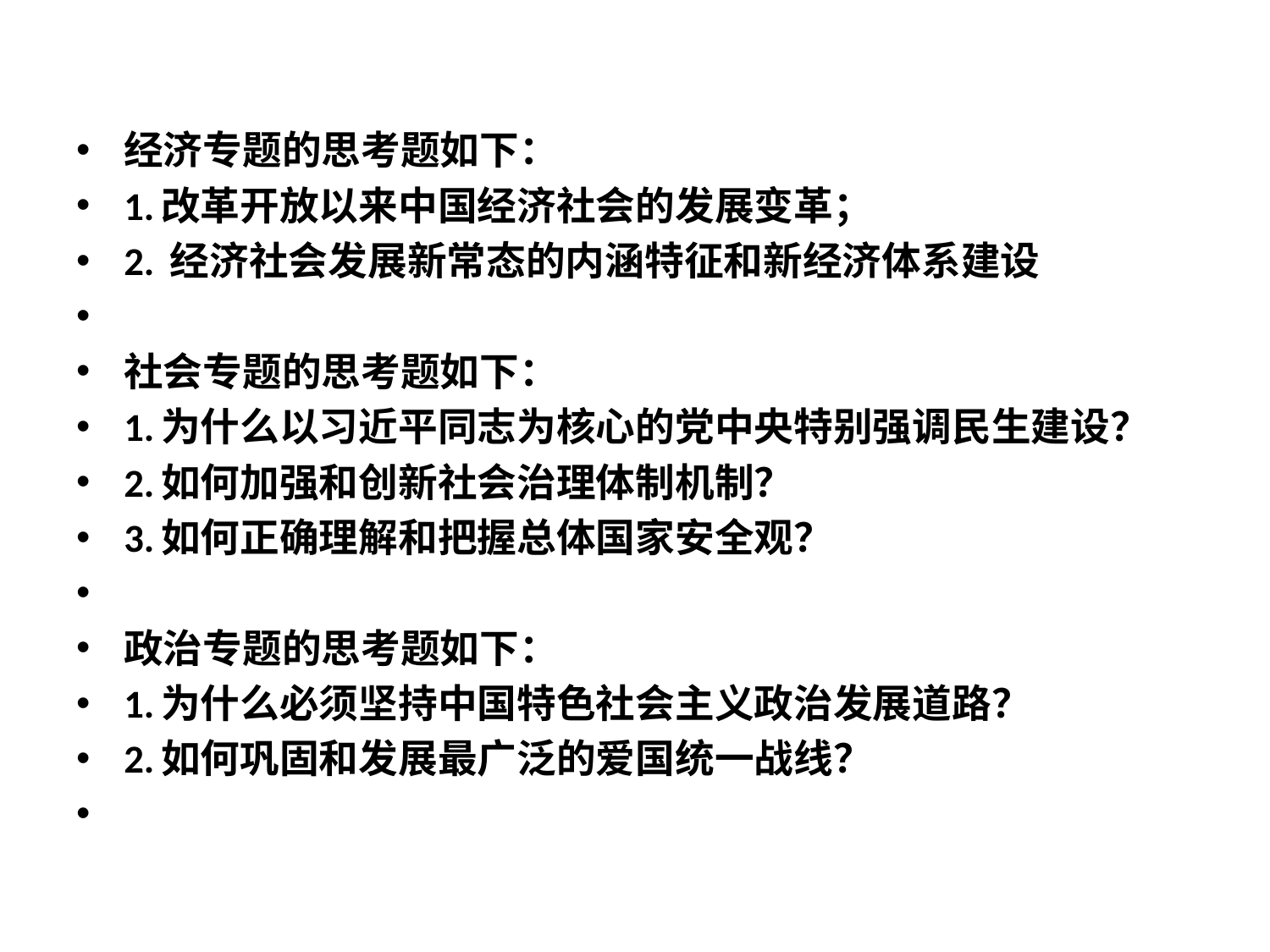

经济专题的思考题如下：
1.改革开放以来中国经济社会的发展变革；
2. 经济社会发展新常态的内涵特征和新经济体系建设

社会专题的思考题如下：
1.为什么以习近平同志为核心的党中央特别强调民生建设？
2.如何加强和创新社会治理体制机制？
3.如何正确理解和把握总体国家安全观？

政治专题的思考题如下：
1.为什么必须坚持中国特色社会主义政治发展道路？
2.如何巩固和发展最广泛的爱国统一战线？